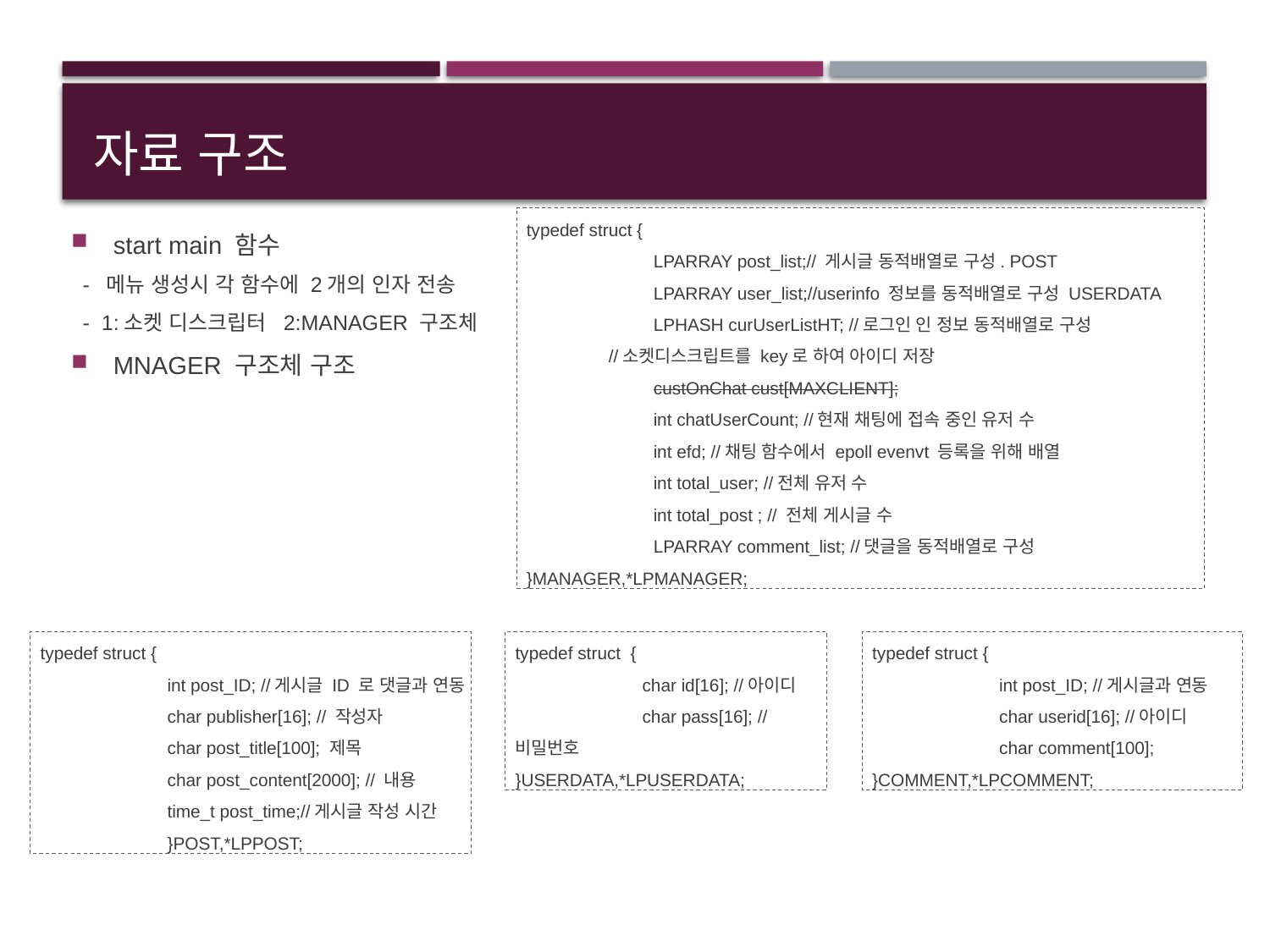

# 자료 구조
start main 함수
  -  메뉴 생성시 각 함수에 2개의 인자 전송
  -  1:소켓 디스크립터  2:MANAGER 구조체
MNAGER 구조체 구조

typedef struct {
	LPARRAY post_list;// 게시글 동적배열로 구성. POST
	LPARRAY user_list;//userinfo 정보를 동적배열로 구성 USERDATA
	LPHASH curUserListHT; //로그인 인 정보 동적배열로 구성
                //소켓디스크립트를 key로 하여 아이디 저장
	custOnChat cust[MAXCLIENT];
	int chatUserCount; //현재 채팅에 접속 중인 유저 수
	int efd; //채팅 함수에서 epoll evenvt 등록을 위해 배열
	int total_user; //전체 유저 수
	int total_post ; // 전체 게시글 수
	LPARRAY comment_list; //댓글을 동적배열로 구성
}MANAGER,*LPMANAGER;
typedef struct {
	int post_ID; //게시글 ID 로 댓글과 연동
	char publisher[16]; // 작성자
	char post_title[100]; 제목
	char post_content[2000]; // 내용
	time_t post_time;//게시글 작성 시간
	}POST,*LPPOST;
typedef struct  {
	char id[16]; //아이디
	char pass[16]; //비밀번호
}USERDATA,*LPUSERDATA;
typedef struct {
	int post_ID; //게시글과 연동
	char userid[16]; //아이디
	char comment[100];
}COMMENT,*LPCOMMENT;